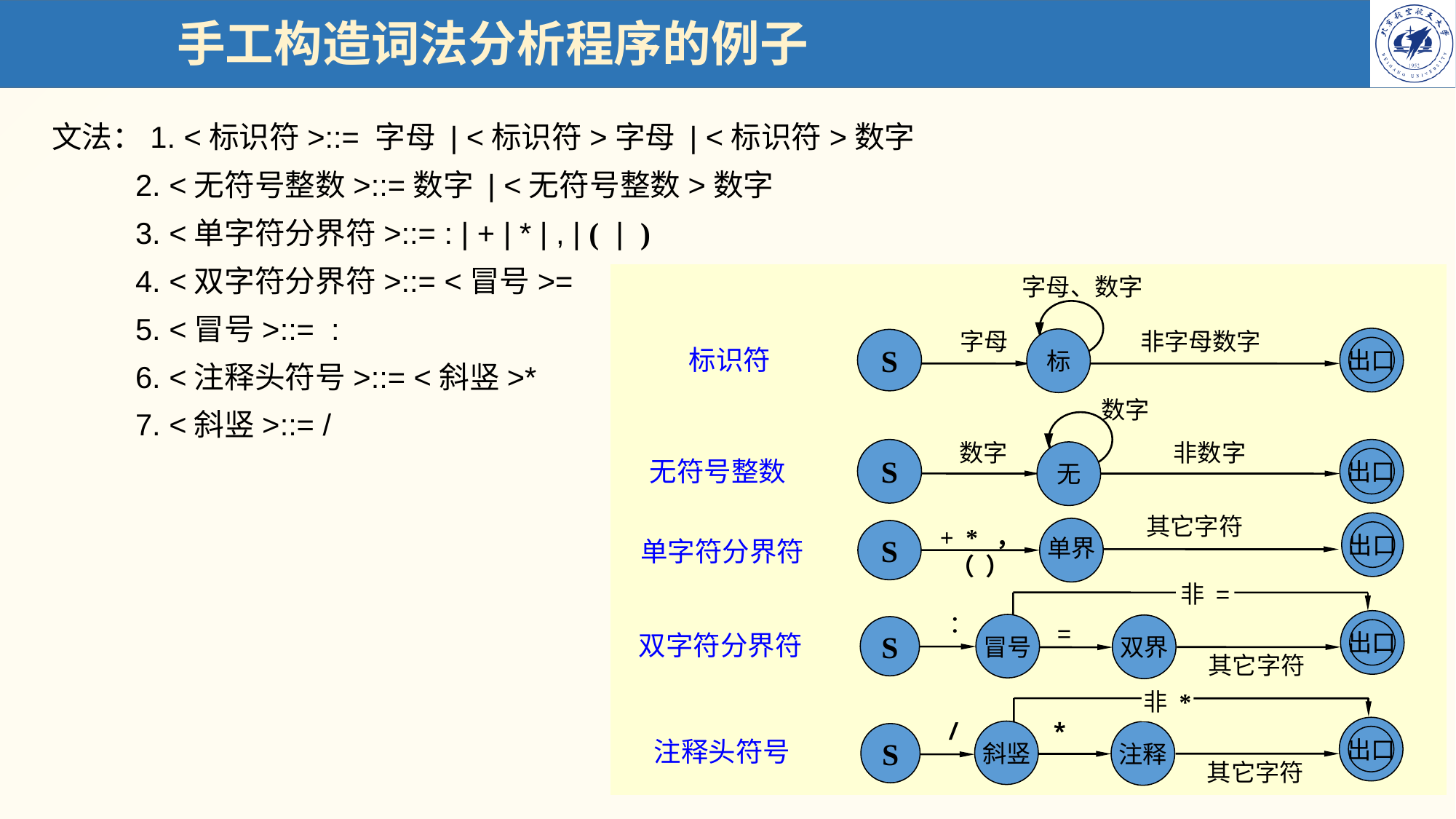

# 手工构造词法分析程序的例子
文法：1. <标识符>::= 字母 | <标识符>字母 | <标识符>数字
          2. <无符号整数>::=数字 | <无符号整数>数字
          3. <单字符分界符>::= : | + | * | , | (  |  )
          4. <双字符分界符>::= <冒号>=
          5. <冒号>::=  :
          6. <注释头符号>::= <斜竖>*
          7. <斜竖>::= /

字母、数字

字母
非字母数字

出口
标
S

标识符

数字

数字
非数字
出口

S

无
无符号整数

其它字符
出口

+  *  ，
（  ）
单界
S
单字符分界符

非 =

：
出口
=
冒号
双界
S

双字符分界符
其它字符

非 *

/
*
出口
斜竖
注释
S

其它字符

注释头符号